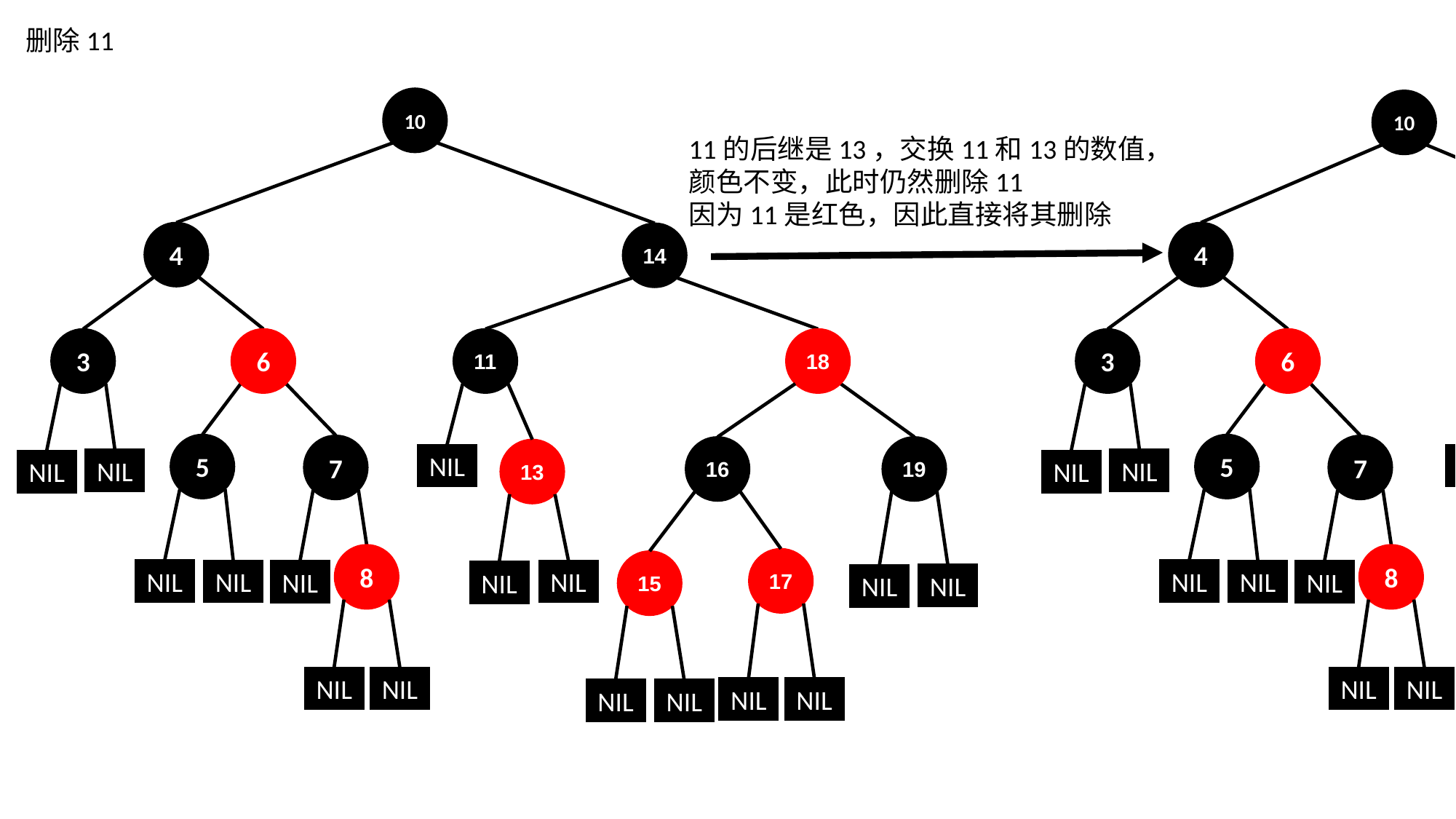

删除11
10
10
11的后继是13，交换11和13的数值，
颜色不变，此时仍然删除11
因为11是红色，因此直接将其删除
4
4
14
14
3
6
11
18
3
6
13
18
5
5
7
7
16
19
16
19
13
NIL
NIL
NIL
NIL
NIL
NIL
NIL
8
8
17
17
15
15
NIL
NIL
NIL
NIL
NIL
NIL
NIL
NIL
NIL
NIL
NIL
NIL
NIL
NIL
NIL
NIL
NIL
NIL
NIL
NIL
NIL
NIL
NIL
NIL